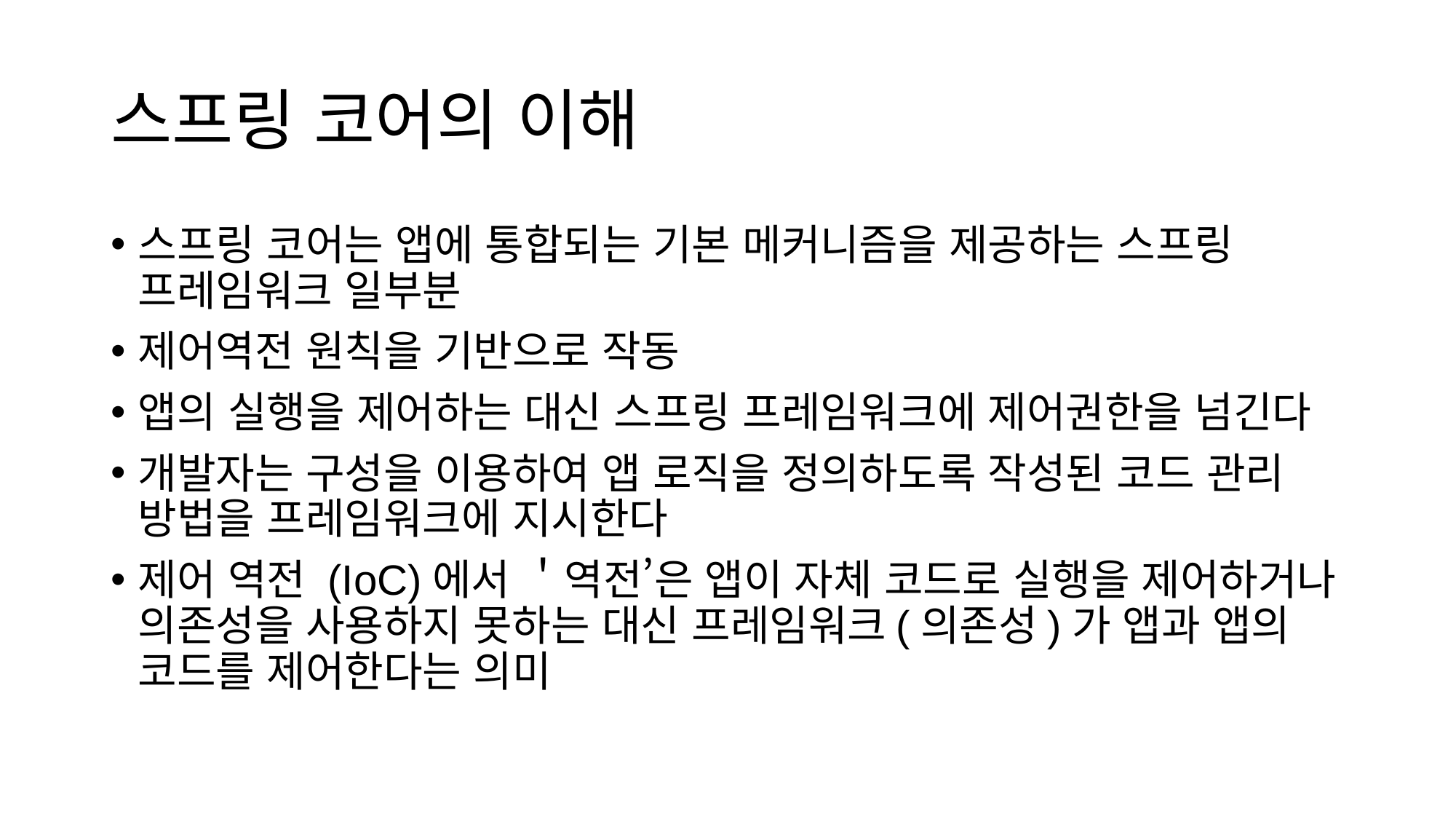

# 스프링 코어의 이해
스프링 코어는 앱에 통합되는 기본 메커니즘을 제공하는 스프링 프레임워크 일부분
제어역전 원칙을 기반으로 작동
앱의 실행을 제어하는 대신 스프링 프레임워크에 제어권한을 넘긴다
개발자는 구성을 이용하여 앱 로직을 정의하도록 작성된 코드 관리 방법을 프레임워크에 지시한다
제어 역전 (IoC)에서 ＇역전’은 앱이 자체 코드로 실행을 제어하거나 의존성을 사용하지 못하는 대신 프레임워크(의존성)가 앱과 앱의 코드를 제어한다는 의미